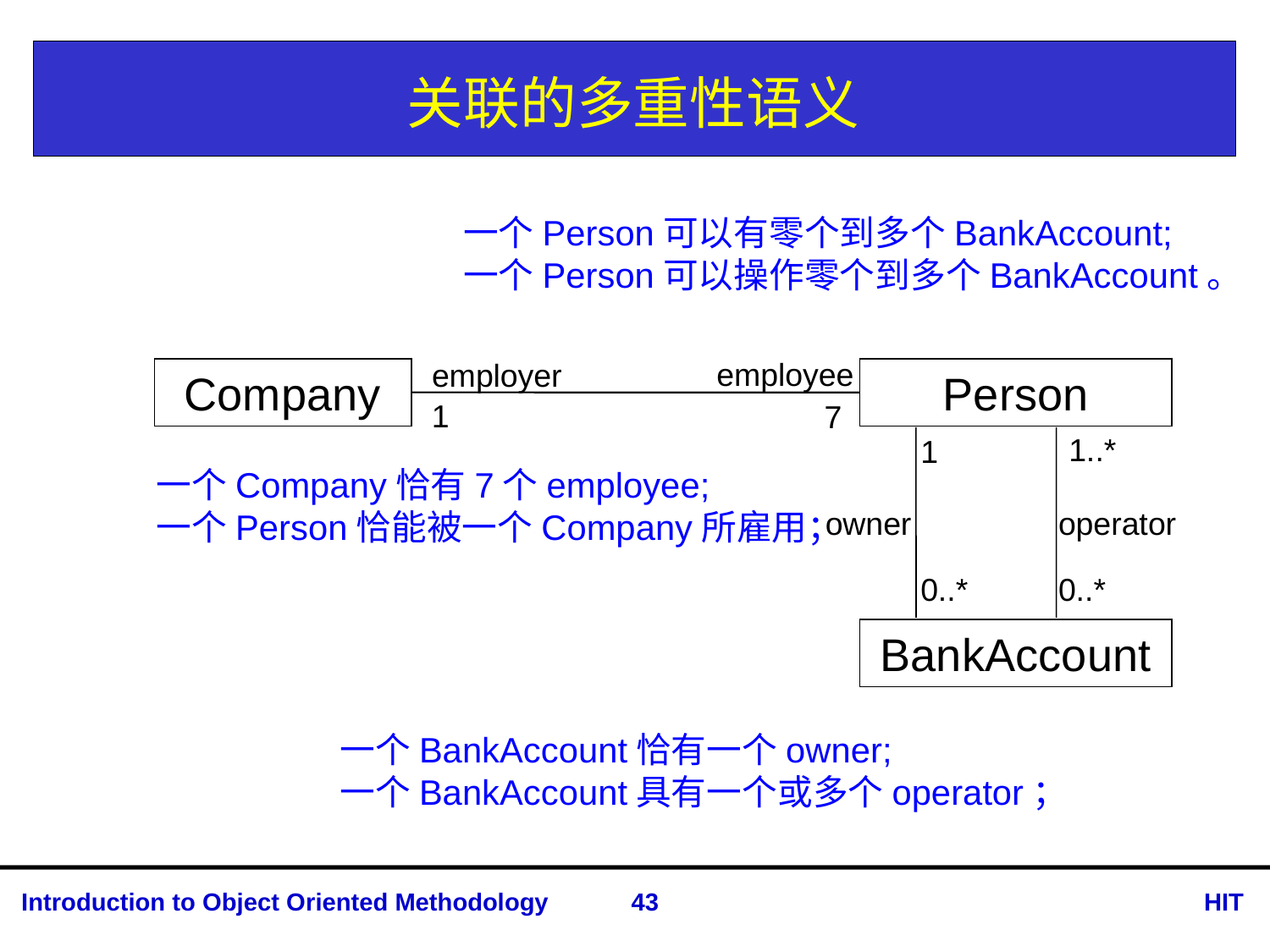

# 关联的多重性语义
一个Person可以有零个到多个BankAccount;
一个Person可以操作零个到多个BankAccount。
employee
employer
Person
Company
1
7
1..*
1

一个Company恰有7个employee;
一个Person恰能被一个Company所雇用；
owner
operator
0..*
0..*
BankAccount
一个BankAccount恰有一个owner;
一个BankAccount具有一个或多个operator；